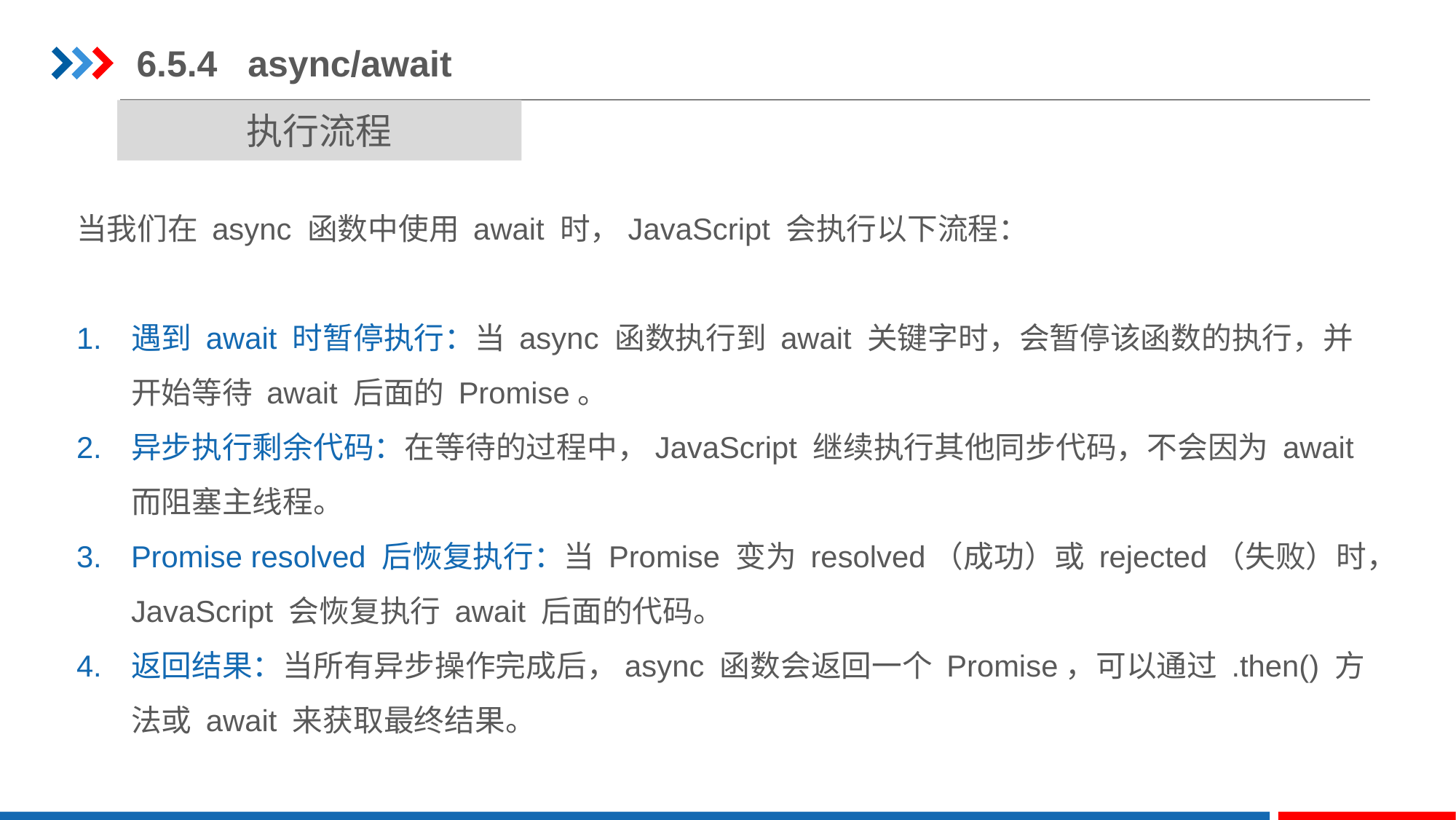

6.5.4   async/await
执行流程
当我们在 async 函数中使用 await 时，JavaScript 会执行以下流程：

遇到 await 时暂停执行：当 async 函数执行到 await 关键字时，会暂停该函数的执行，并开始等待 await 后面的 Promise。
异步执行剩余代码：在等待的过程中，JavaScript 继续执行其他同步代码，不会因为 await 而阻塞主线程。
Promise resolved 后恢复执行：当 Promise 变为 resolved（成功）或 rejected（失败）时，JavaScript 会恢复执行 await 后面的代码。
返回结果：当所有异步操作完成后，async 函数会返回一个 Promise，可以通过 .then() 方法或 await 来获取最终结果。